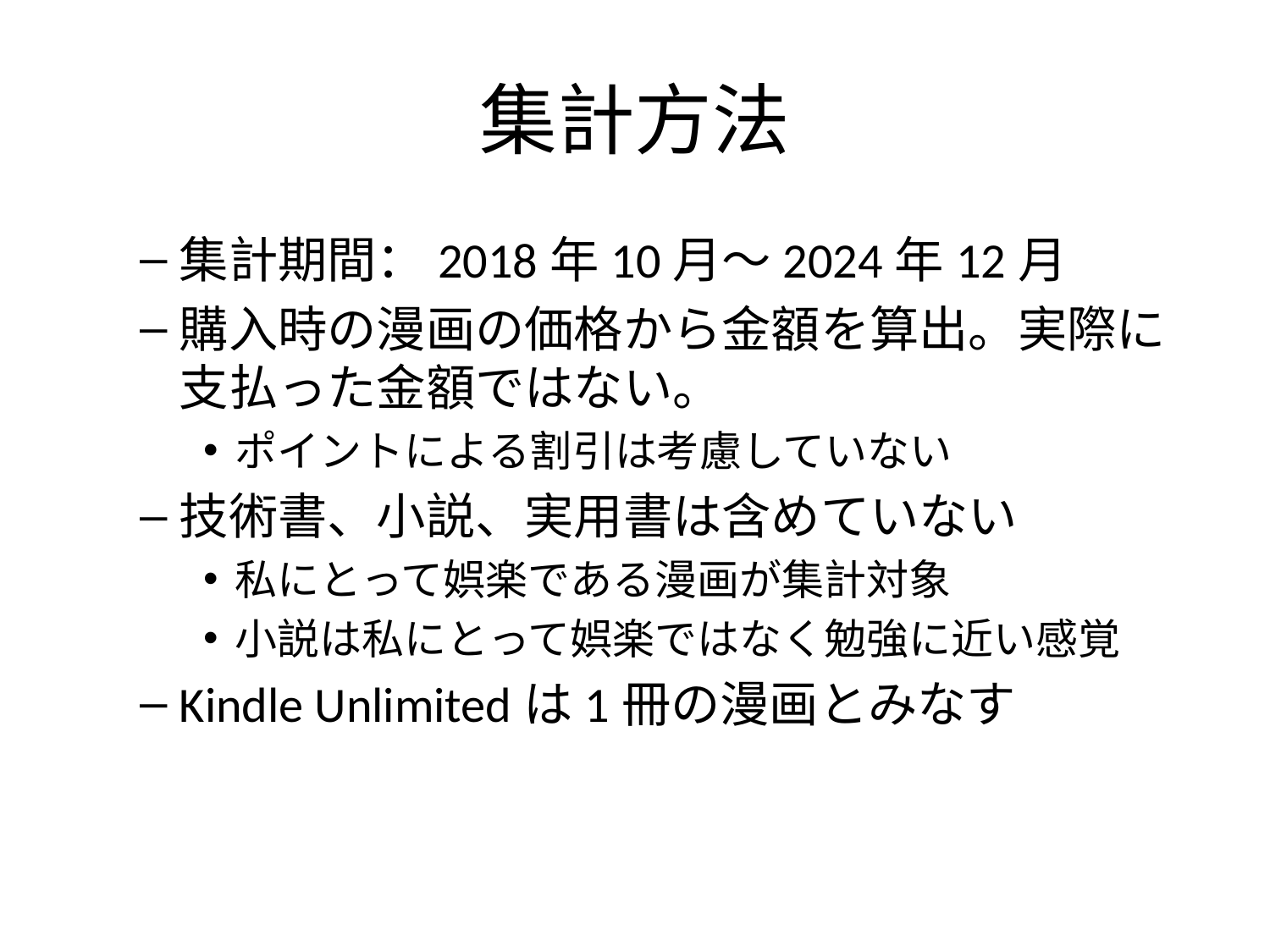

# 集計方法
集計期間：2018年10月～2024年12月
購入時の漫画の価格から金額を算出。実際に支払った金額ではない。
ポイントによる割引は考慮していない
技術書、小説、実用書は含めていない
私にとって娯楽である漫画が集計対象
小説は私にとって娯楽ではなく勉強に近い感覚
Kindle Unlimitedは1冊の漫画とみなす